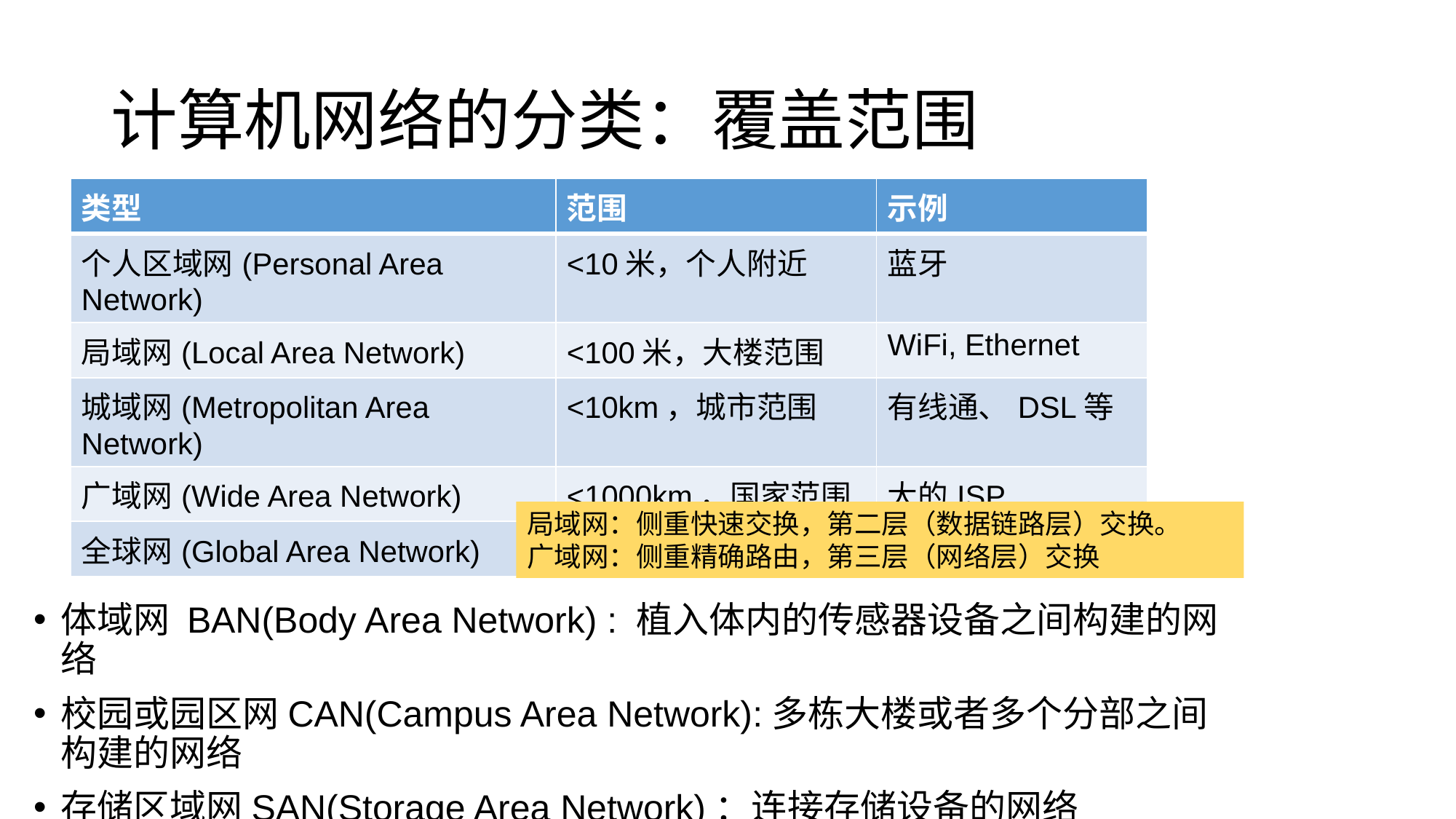

# 计算机网络的分类：覆盖范围
| 类型 | 范围 | 示例 |
| --- | --- | --- |
| 个人区域网(Personal Area Network) | <10米，个人附近 | 蓝牙 |
| 局域网(Local Area Network) | <100米，大楼范围 | WiFi, Ethernet |
| 城域网(Metropolitan Area Network) | <10km，城市范围 | 有线通、DSL等 |
| 广域网(Wide Area Network) | <1000km，国家范围 | 大的ISP |
| 全球网(Global Area Network) | 星球范围 | Internet |
局域网：侧重快速交换，第二层（数据链路层）交换。
广域网：侧重精确路由，第三层（网络层）交换
体域网 BAN(Body Area Network) : 植入体内的传感器设备之间构建的网络
校园或园区网CAN(Campus Area Network):多栋大楼或者多个分部之间构建的网络
存储区域网SAN(Storage Area Network)：连接存储设备的网络